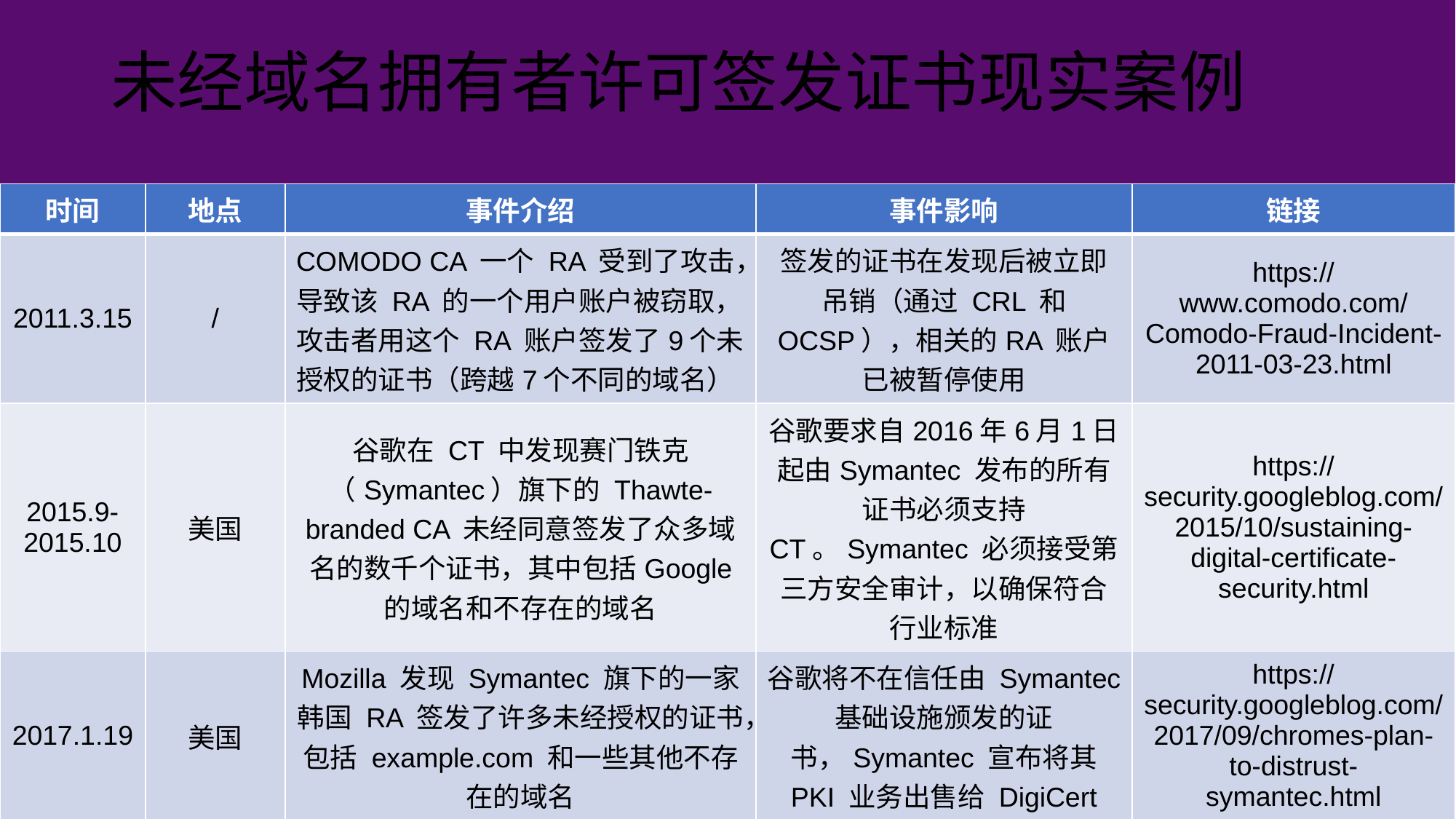

# 未经域名拥有者许可签发证书现实案例
| 时间 | 地点 | 事件介绍 | 事件影响 | 链接 |
| --- | --- | --- | --- | --- |
| 2011.3.15 | / | COMODO CA 一个 RA 受到了攻击，导致该 RA 的一个用户账户被窃取，攻击者用这个 RA 账户签发了9个未授权的证书（跨越7个不同的域名） | 签发的证书在发现后被立即吊销（通过 CRL 和 OCSP），相关的RA 账户已被暂停使用 | https://www.comodo.com/Comodo-Fraud-Incident-2011-03-23.html |
| 2015.9-2015.10 | 美国 | 谷歌在 CT 中发现赛门铁克（Symantec）旗下的 Thawte-branded CA 未经同意签发了众多域名的数千个证书，其中包括Google 的域名和不存在的域名 | 谷歌要求自2016年6月1日起由Symantec 发布的所有证书必须支持 CT。Symantec 必须接受第三方安全审计，以确保符合行业标准 | https://security.googleblog.com/2015/10/sustaining-digital-certificate-security.html |
| 2017.1.19 | 美国 | Mozilla 发现 Symantec 旗下的一家韩国 RA 签发了许多未经授权的证书，包括 example.com 和一些其他不存在的域名 | 谷歌将不在信任由 Symantec 基础设施颁发的证书，Symantec 宣布将其 PKI 业务出售给 DigiCert | https://security.googleblog.com/2017/09/chromes-plan-to-distrust-symantec.html |